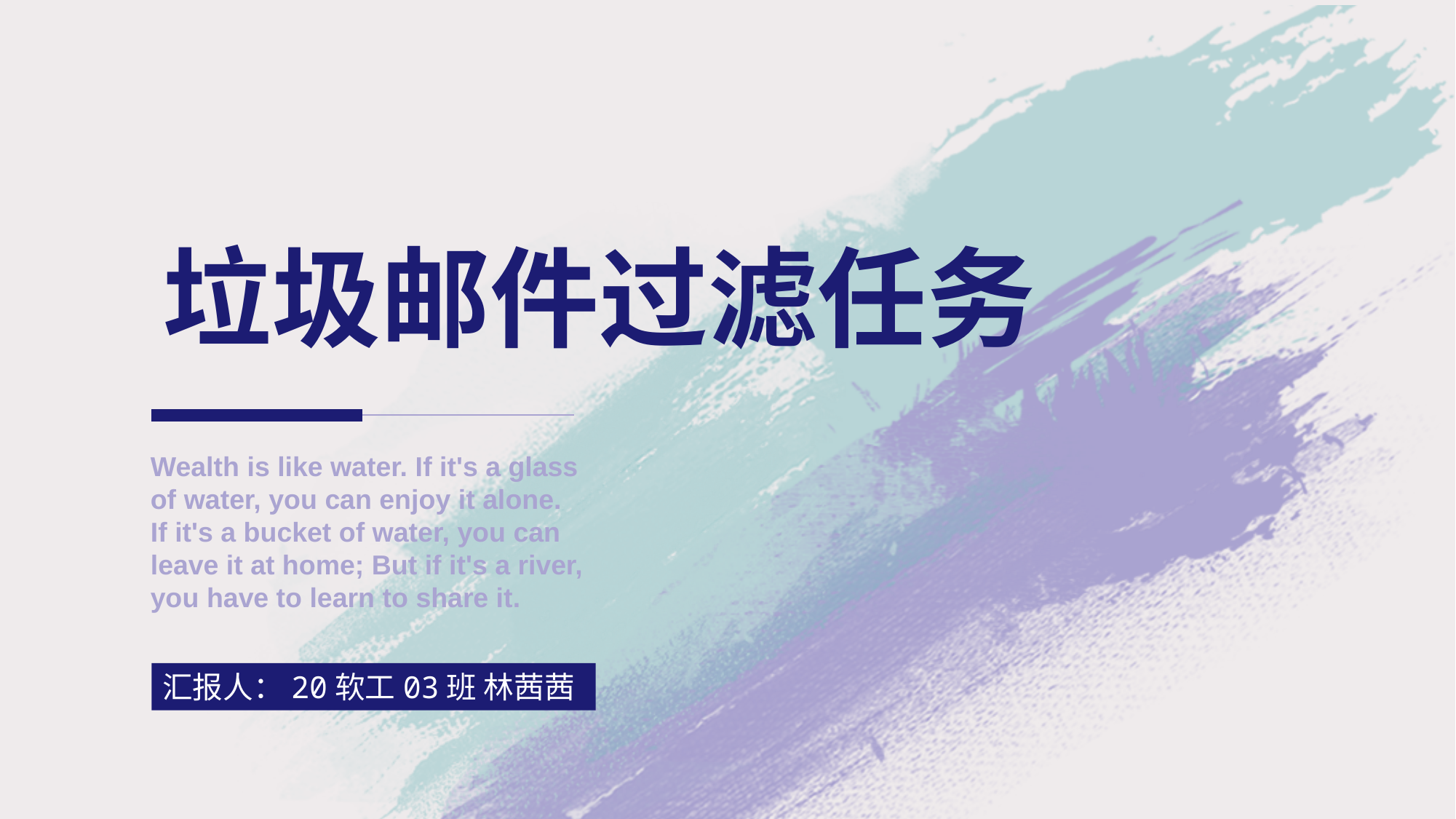

垃圾邮件过滤任务
Wealth is like water. If it's a glass of water, you can enjoy it alone. If it's a bucket of water, you can leave it at home; But if it's a river, you have to learn to share it.
汇报人：20软工03班 林茜茜